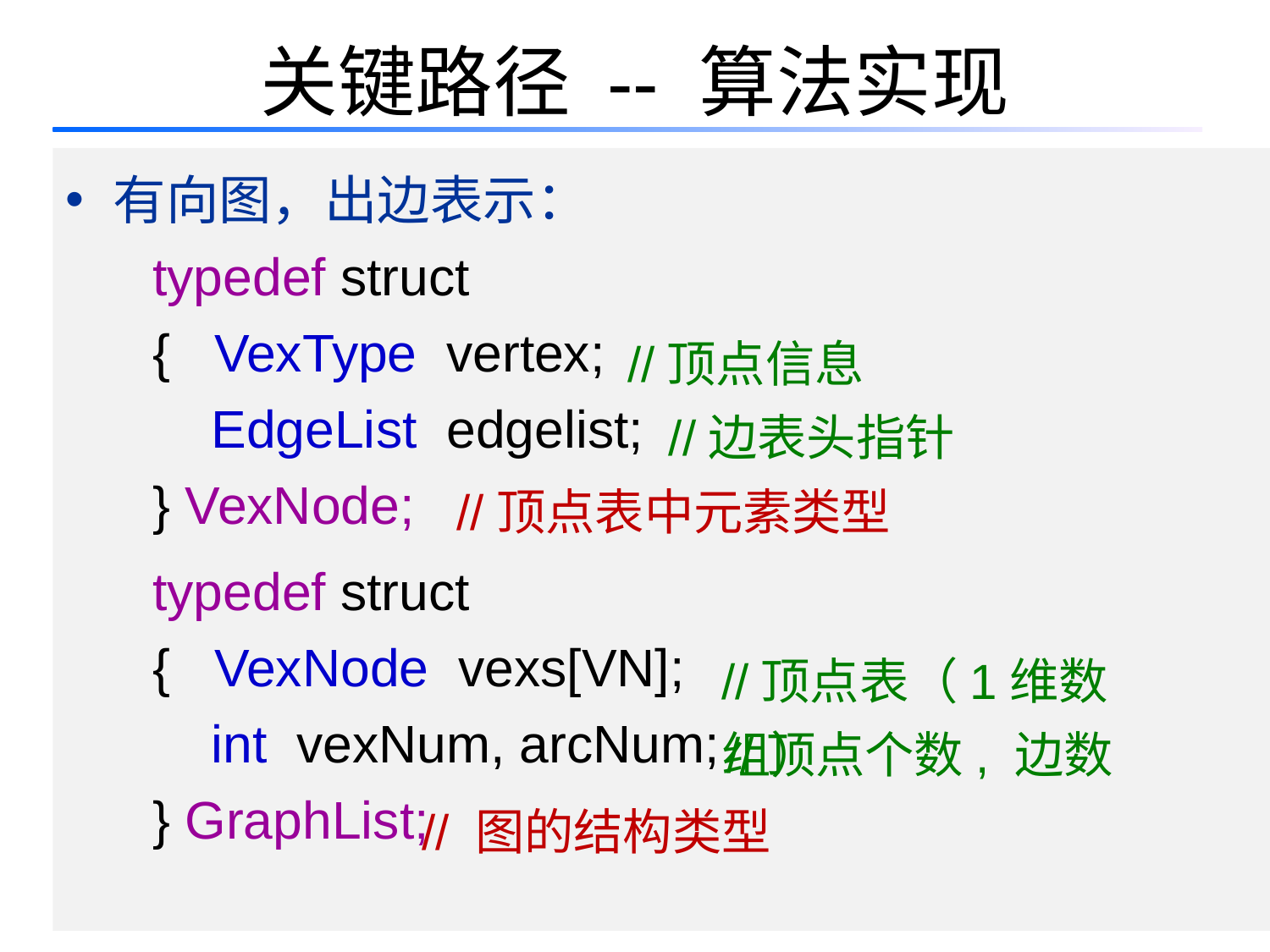

# 关键路径 -- 算法实现

有向图，出边表示：
      typedef struct
      {   VexType  vertex;
          EdgeList  edgelist;
      } VexNode;
      typedef struct
      {   VexNode  vexs[VN];
          int  vexNum, arcNum;
      } GraphList;
//顶点信息
//边表头指针
//顶点表中元素类型
//顶点表（1维数组）
//顶点个数, 边数
// 图的结构类型